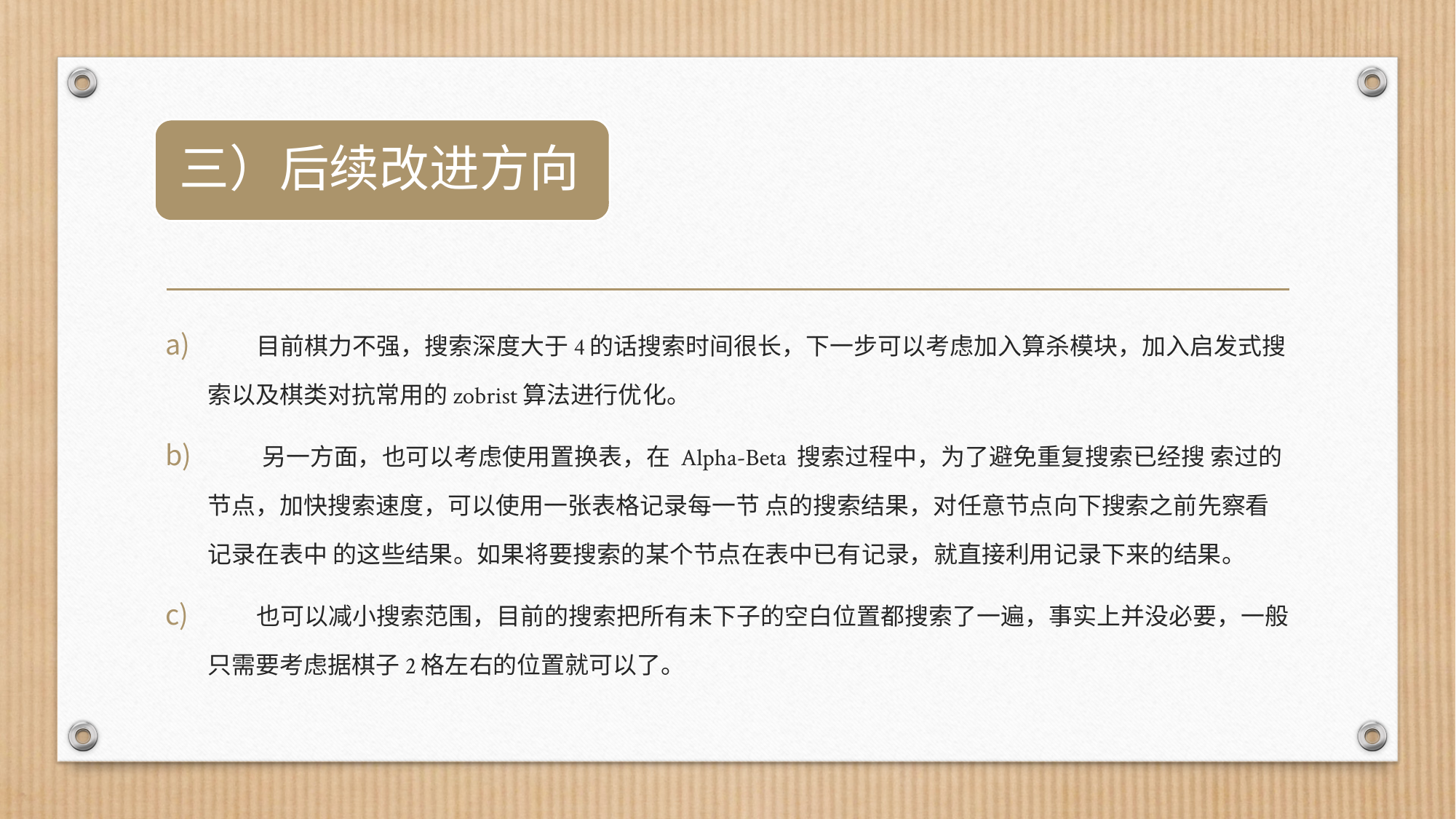

三）后续改进方向
        目前棋力不强，搜索深度大于4的话搜索时间很长，下一步可以考虑加入算杀模块，加入启发式搜索以及棋类对抗常用的zobrist算法进行优化。
         另一方面，也可以考虑使用置换表，在 Alpha-Beta 搜索过程中，为了避免重复搜索已经搜 索过的节点，加快搜索速度，可以使用一张表格记录每一节 点的搜索结果，对任意节点向下搜索之前先察看记录在表中 的这些结果。如果将要搜索的某个节点在表中已有记录，就直接利用记录下来的结果。
        也可以减小搜索范围，目前的搜索把所有未下子的空白位置都搜索了一遍，事实上并没必要，一般只需要考虑据棋子2格左右的位置就可以了。